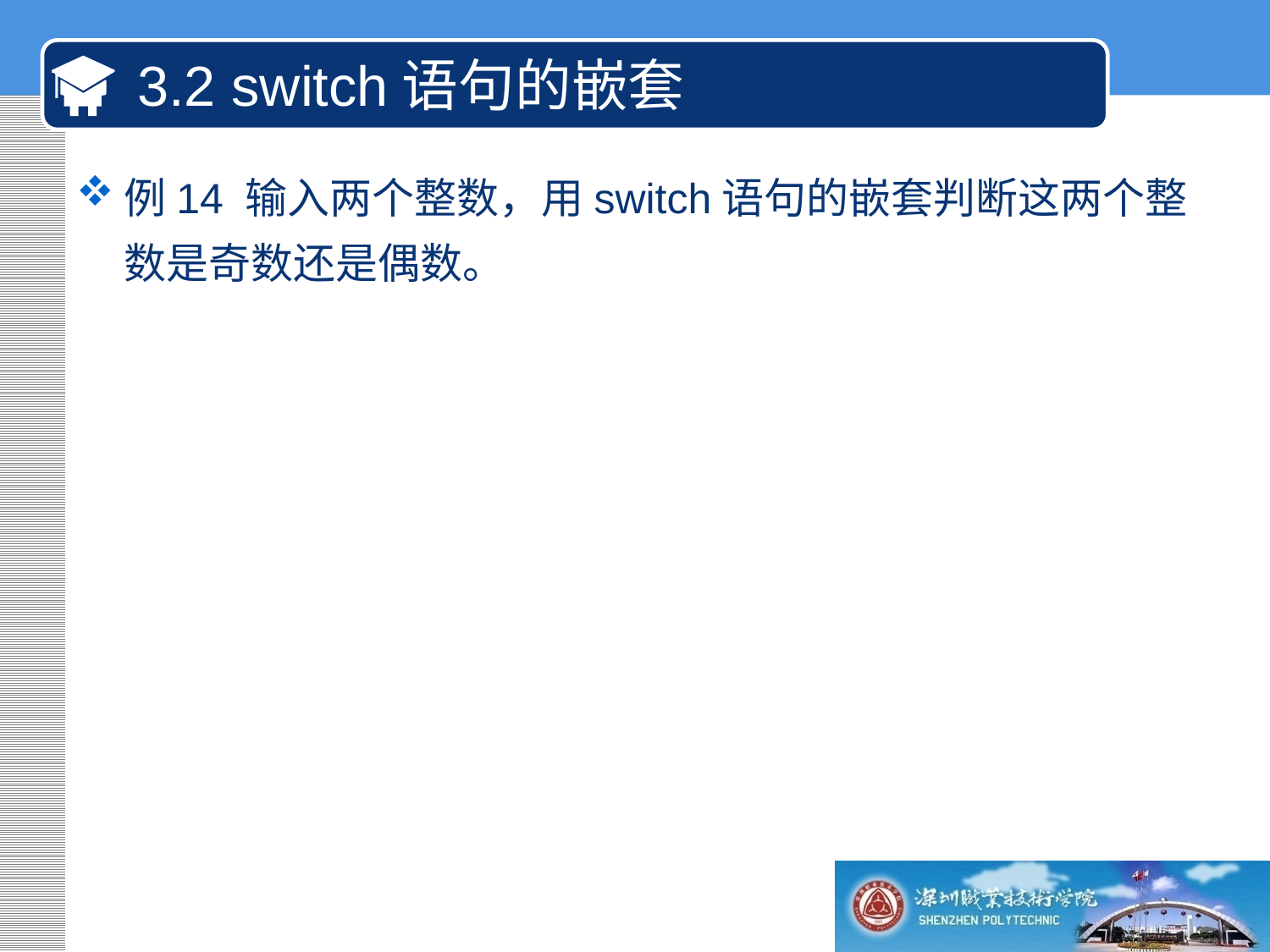

# 3.2 switch语句的嵌套
例14 输入两个整数，用switch语句的嵌套判断这两个整数是奇数还是偶数。